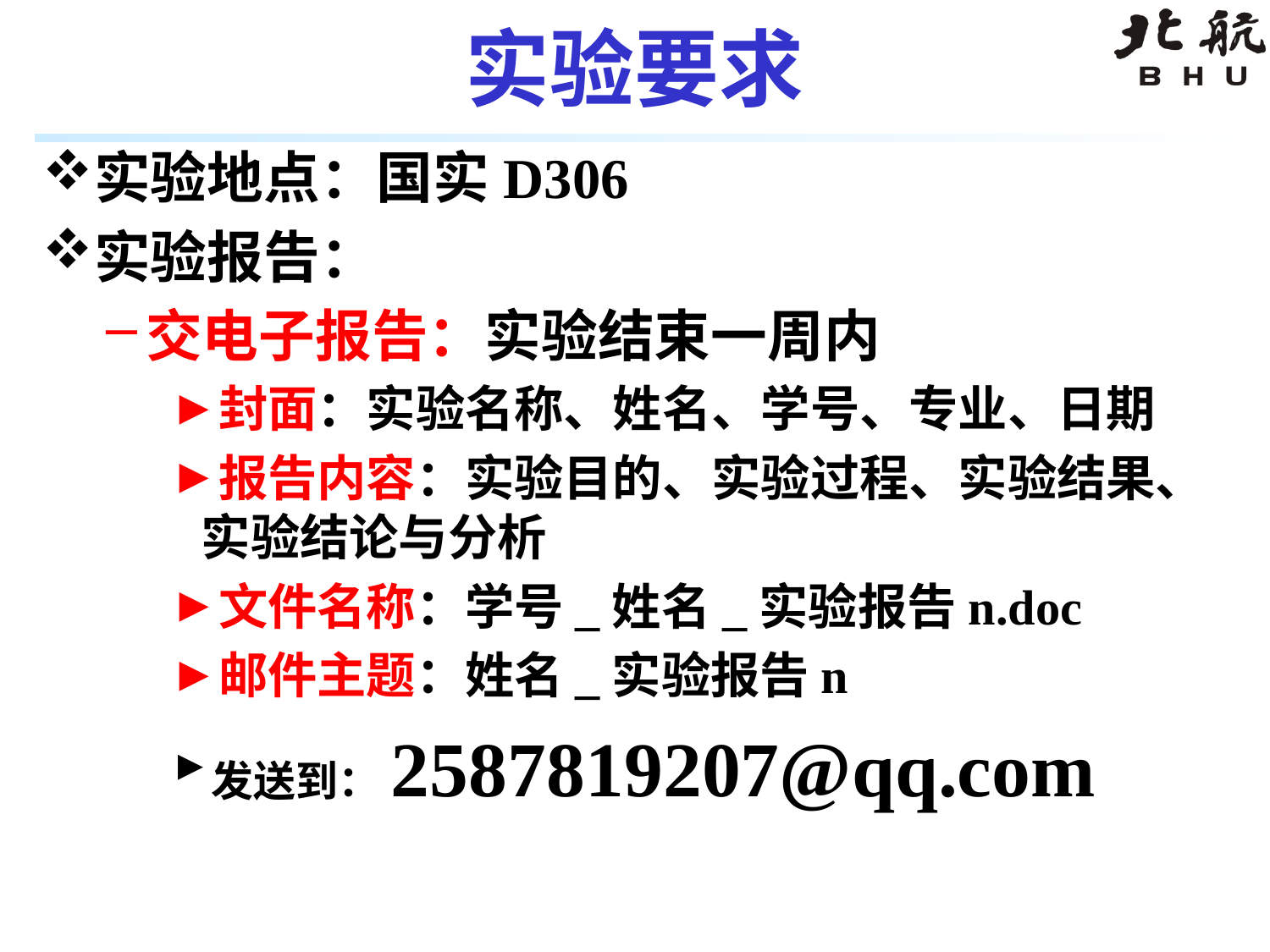

# 实验要求
实验地点：国实D306
实验报告：
交电子报告：实验结束一周内
封面：实验名称、姓名、学号、专业、日期
报告内容：实验目的、实验过程、实验结果、实验结论与分析
文件名称：学号_姓名_实验报告n.doc
邮件主题：姓名_实验报告n
发送到：2587819207@qq.com